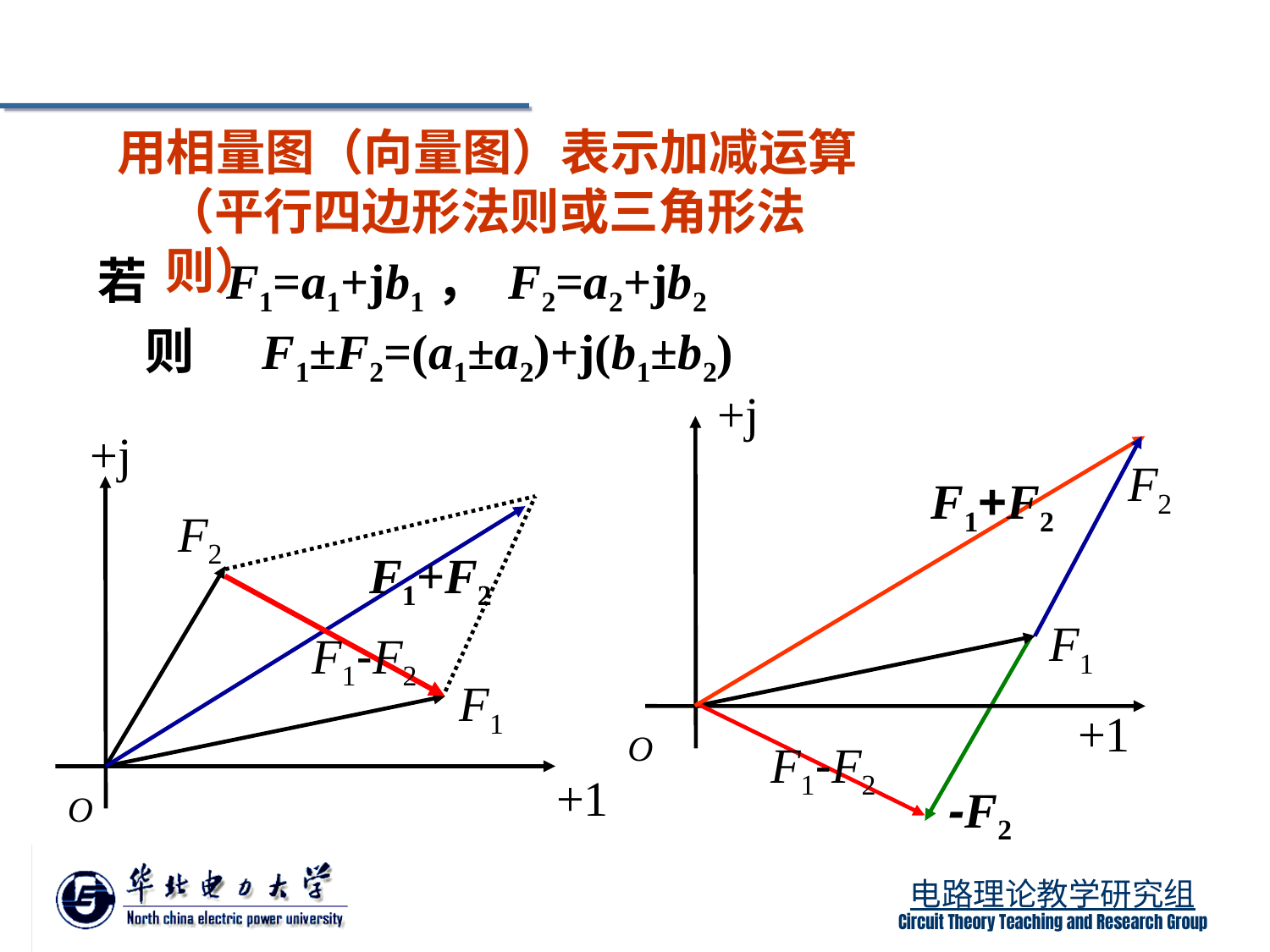

用相量图（向量图）表示加减运算（平行四边形法则或三角形法则）
若      F1=a1+jb1， F2=a2+jb2
则     F1±F2=(a1±a2)+j(b1±b2)
+j

F1

+1

O
+j

F2

F1+F2

F1

+1

O

F1+F2

F2

F1-F2

-F2

F1-F2